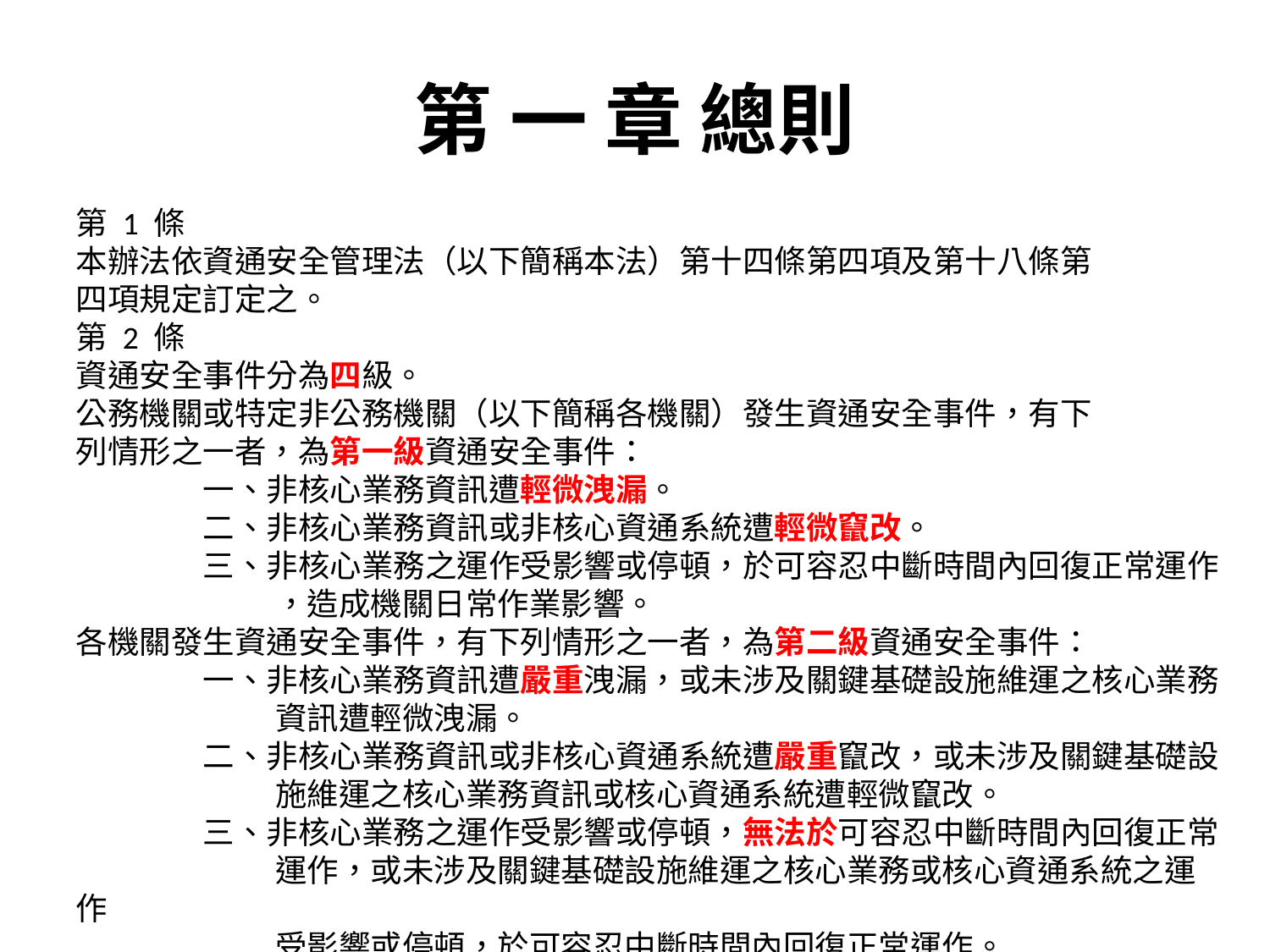

# 第 一 章 總則
第 1 條
本辦法依資通安全管理法（以下簡稱本法）第十四條第四項及第十八條第
四項規定訂定之。
第 2 條
資通安全事件分為四級。
公務機關或特定非公務機關（以下簡稱各機關）發生資通安全事件，有下
列情形之一者，為第一級資通安全事件：
	一、非核心業務資訊遭輕微洩漏。
	二、非核心業務資訊或非核心資通系統遭輕微竄改。
	三、非核心業務之運作受影響或停頓，於可容忍中斷時間內回復正常運作
    	         ，造成機關日常作業影響。
各機關發生資通安全事件，有下列情形之一者，為第二級資通安全事件：
	一、非核心業務資訊遭嚴重洩漏，或未涉及關鍵基礎設施維運之核心業務
    	         資訊遭輕微洩漏。
	二、非核心業務資訊或非核心資通系統遭嚴重竄改，或未涉及關鍵基礎設
     	         施維運之核心業務資訊或核心資通系統遭輕微竄改。
	三、非核心業務之運作受影響或停頓，無法於可容忍中斷時間內回復正常
    	         運作，或未涉及關鍵基礎設施維運之核心業務或核心資通系統之運作
    	         受影響或停頓，於可容忍中斷時間內回復正常運作。